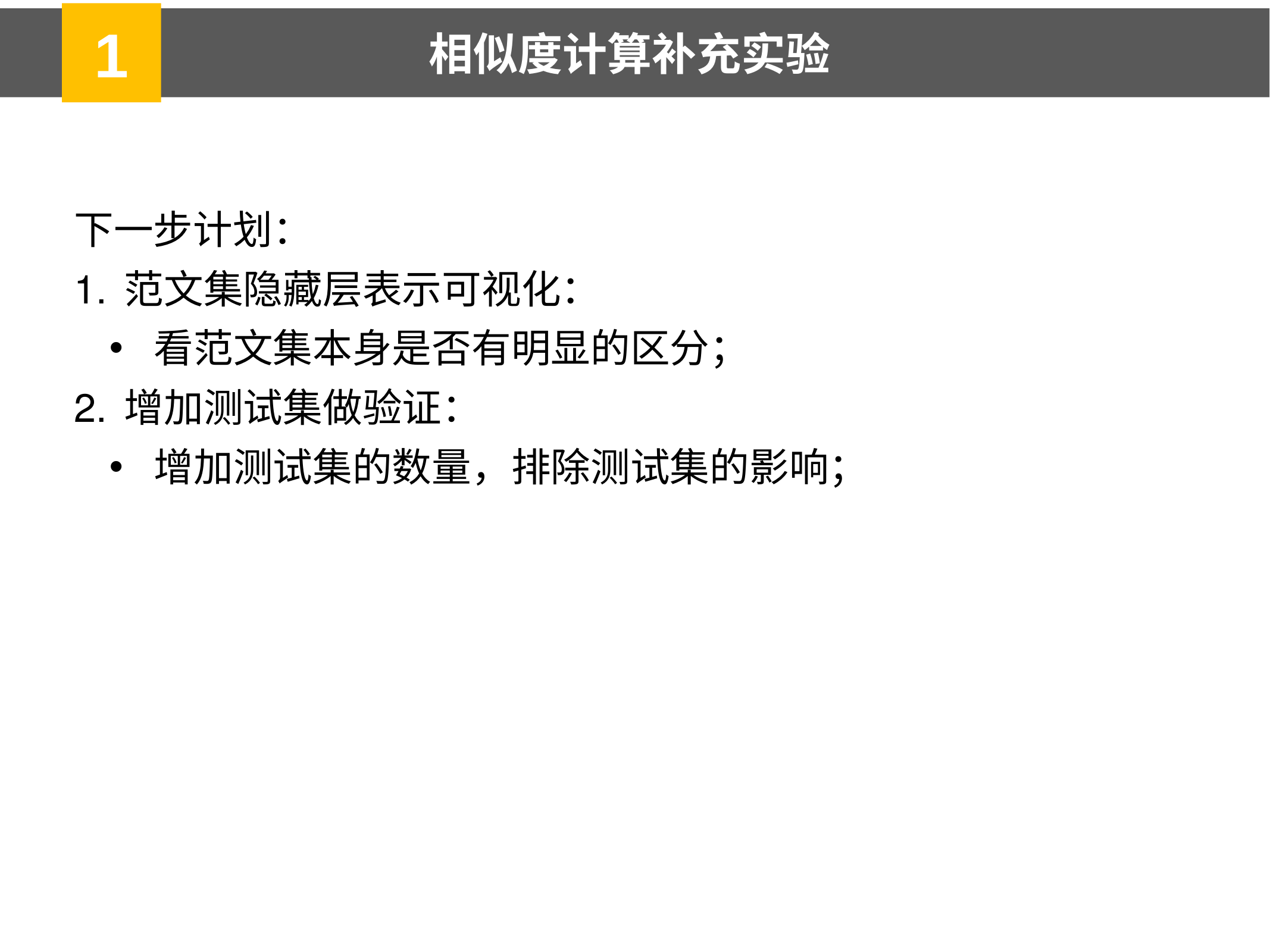

1

相似度计算补充实验
下一步计划：
范文集隐藏层表示可视化：
看范文集本身是否有明显的区分；
增加测试集做验证：
增加测试集的数量，排除测试集的影响；